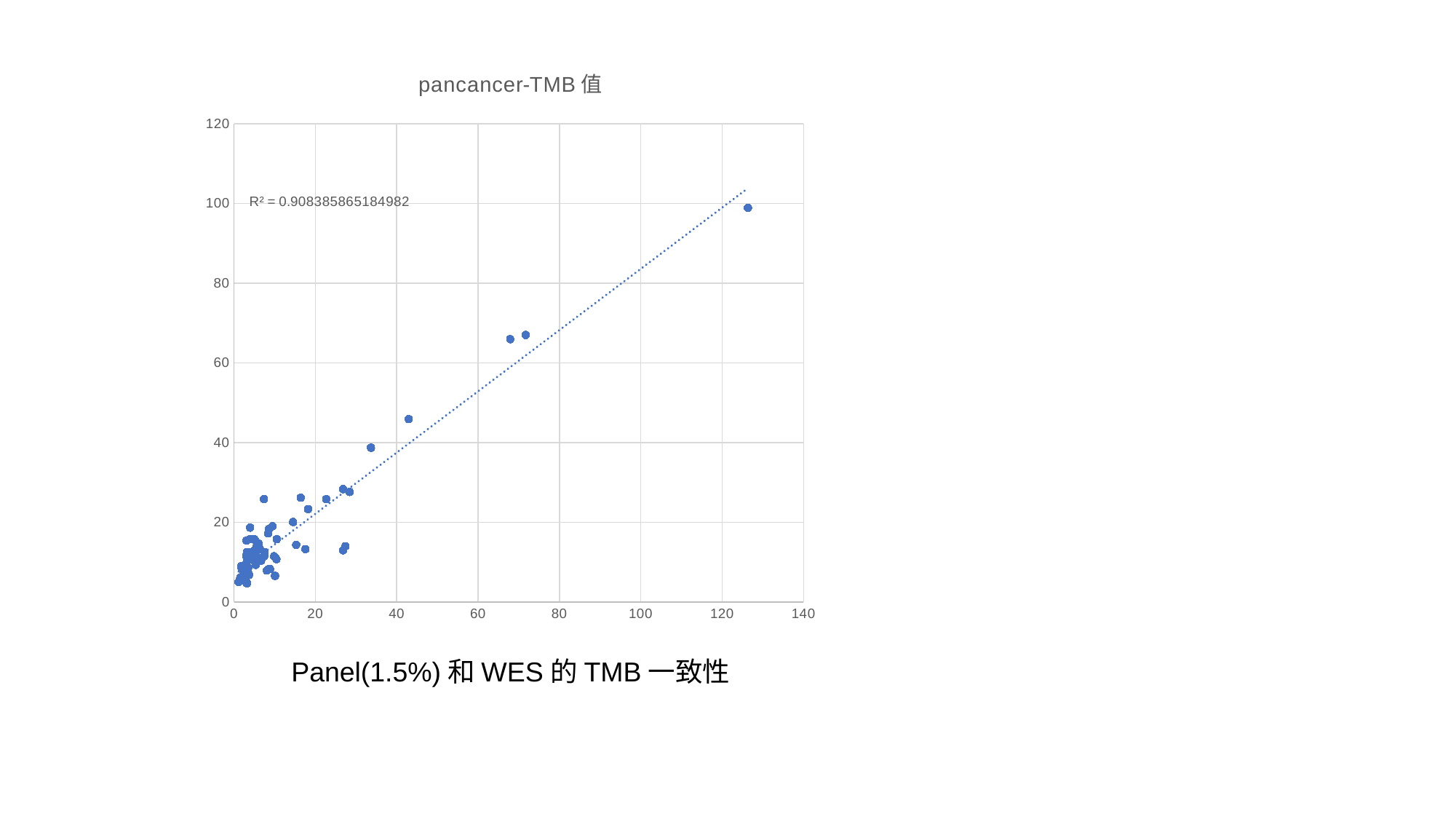

### Chart:

| Category | pancancer-TMB值 |
|---|---|
Panel(1.5%)和WES的TMB一致性